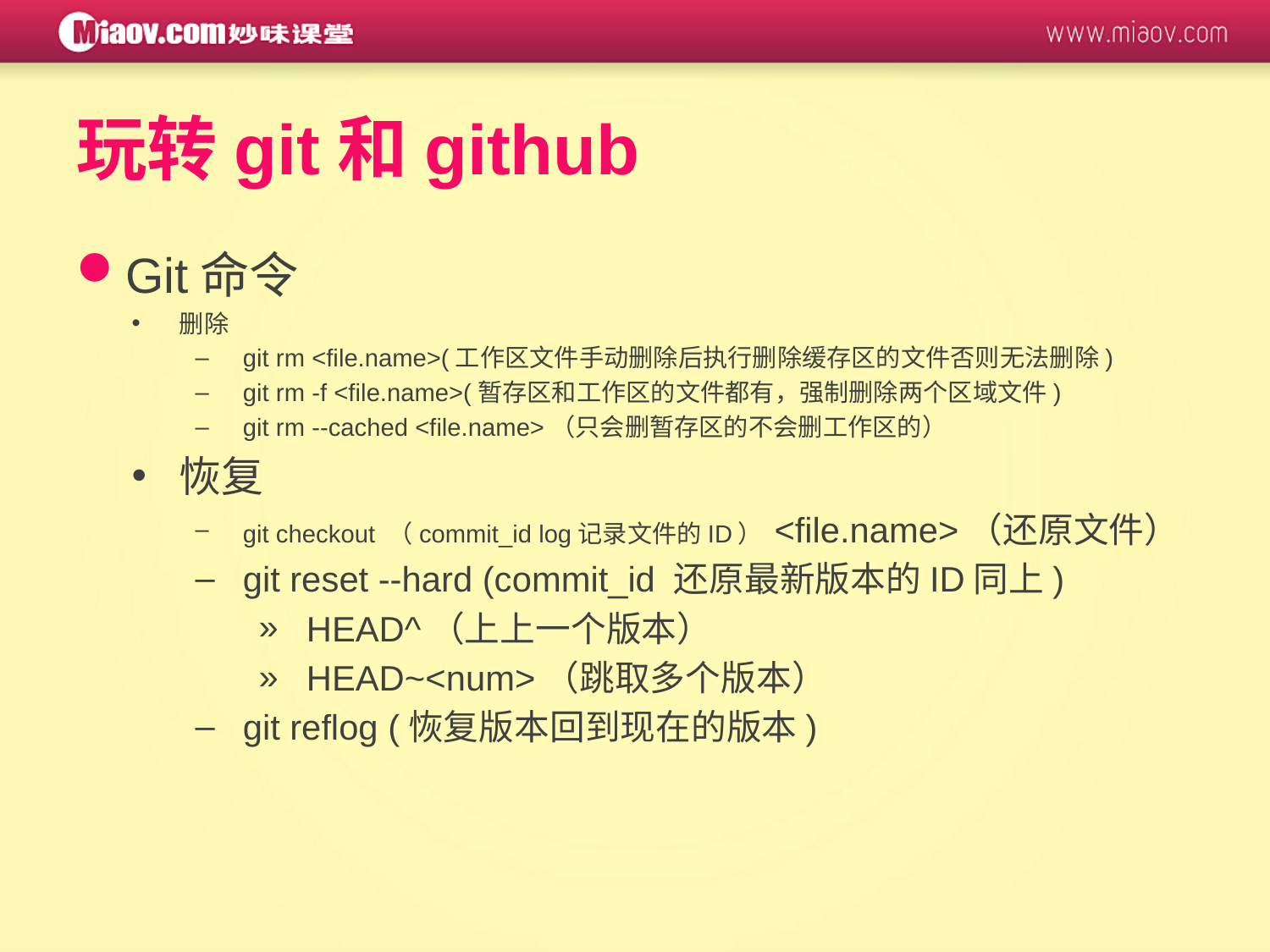

# 玩转git和github
Git命令
删除
git rm <file.name>(工作区文件手动删除后执行删除缓存区的文件否则无法删除)
git rm -f <file.name>(暂存区和工作区的文件都有，强制删除两个区域文件)
git rm --cached <file.name>（只会删暂存区的不会删工作区的）
恢复
git checkout （commit_id log记录文件的ID） <file.name>（还原文件）
git reset --hard (commit_id 还原最新版本的ID同上)
HEAD^（上上一个版本）
HEAD~<num>（跳取多个版本）
git reflog (恢复版本回到现在的版本)